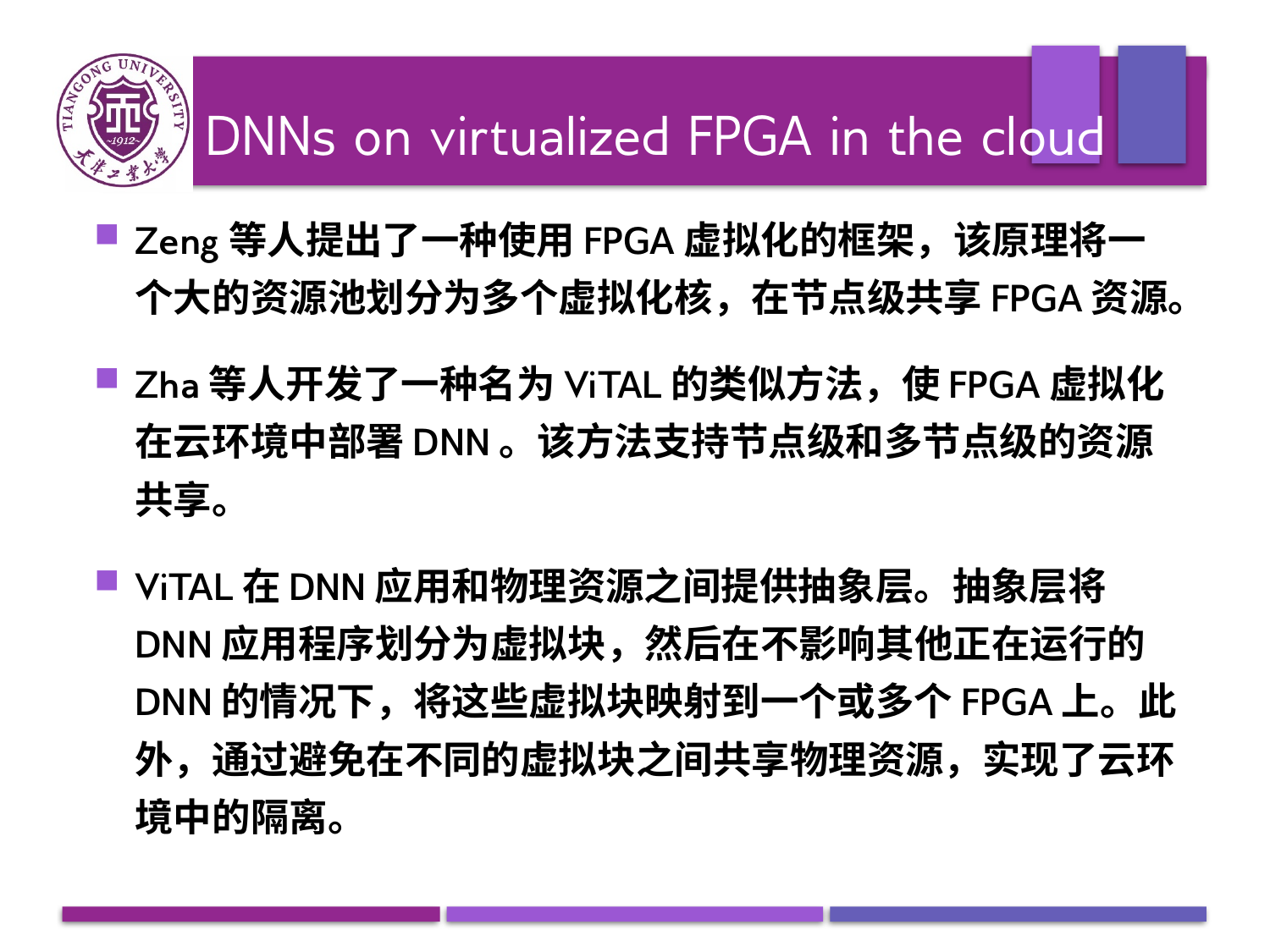

# DNNs on virtualized FPGA in the cloud
Zeng等人提出了一种使用FPGA虚拟化的框架，该原理将一个大的资源池划分为多个虚拟化核，在节点级共享FPGA资源。
Zha等人开发了一种名为ViTAL的类似方法，使FPGA虚拟化在云环境中部署DNN。该方法支持节点级和多节点级的资源共享。
ViTAL在DNN应用和物理资源之间提供抽象层。抽象层将DNN应用程序划分为虚拟块，然后在不影响其他正在运行的DNN的情况下，将这些虚拟块映射到一个或多个FPGA上。此外，通过避免在不同的虚拟块之间共享物理资源，实现了云环境中的隔离。